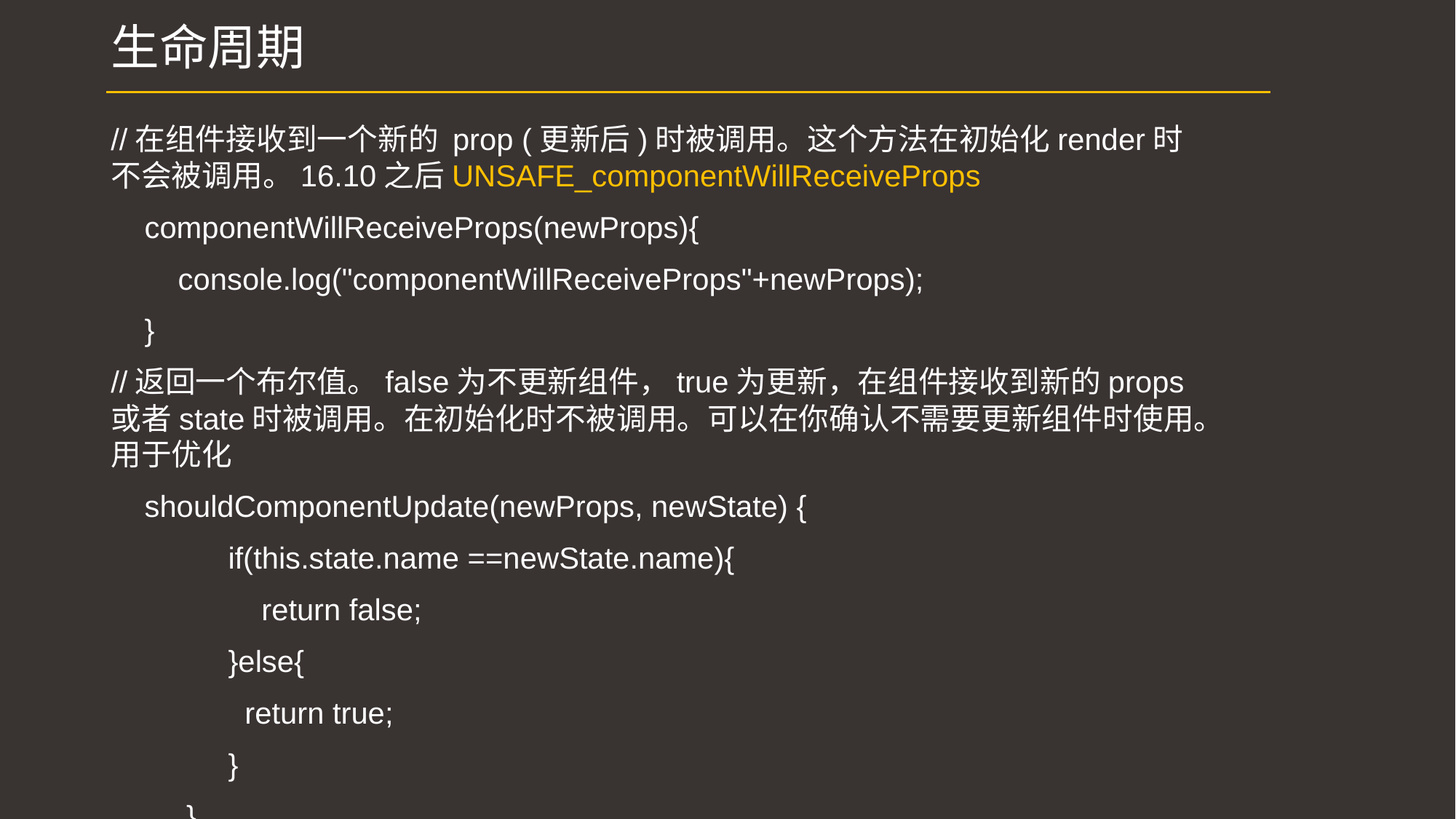

# 生命周期
//在组件接收到一个新的 prop (更新后)时被调用。这个方法在初始化render时不会被调用。16.10之后UNSAFE_componentWillReceiveProps
    componentWillReceiveProps(newProps){
        console.log("componentWillReceiveProps"+newProps);
    }
//返回一个布尔值。false为不更新组件，true为更新，在组件接收到新的props或者state时被调用。在初始化时不被调用。可以在你确认不需要更新组件时使用。用于优化
    shouldComponentUpdate(newProps, newState) {
              if(this.state.name ==newState.name){
                  return false;
              }else{
                return true;
              }
         }